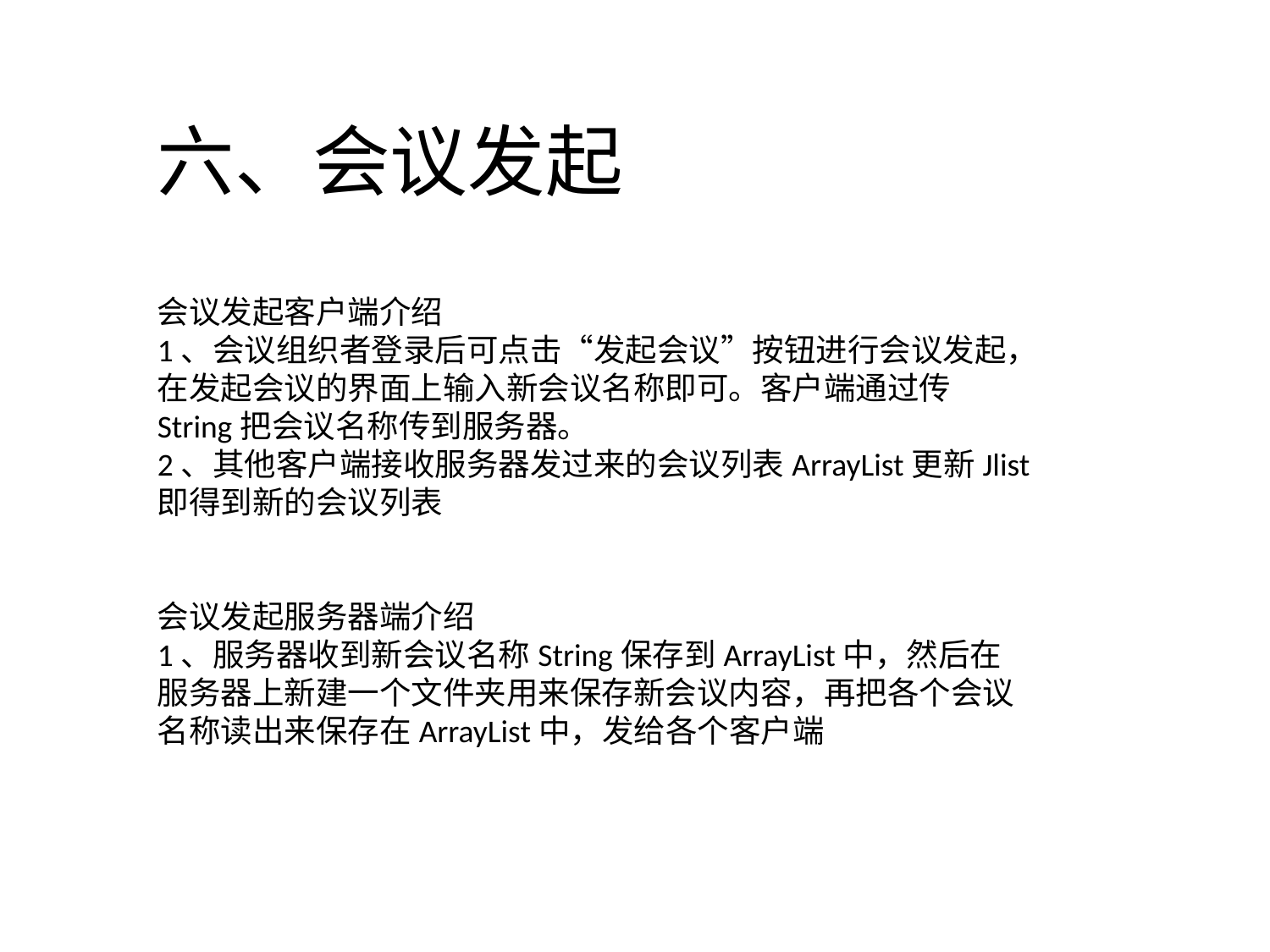

六、会议发起
会议发起客户端介绍
1、会议组织者登录后可点击“发起会议”按钮进行会议发起，在发起会议的界面上输入新会议名称即可。客户端通过传String把会议名称传到服务器。
2、其他客户端接收服务器发过来的会议列表ArrayList更新Jlist即得到新的会议列表

会议发起服务器端介绍
1、服务器收到新会议名称String保存到ArrayList中，然后在服务器上新建一个文件夹用来保存新会议内容，再把各个会议名称读出来保存在ArrayList中，发给各个客户端